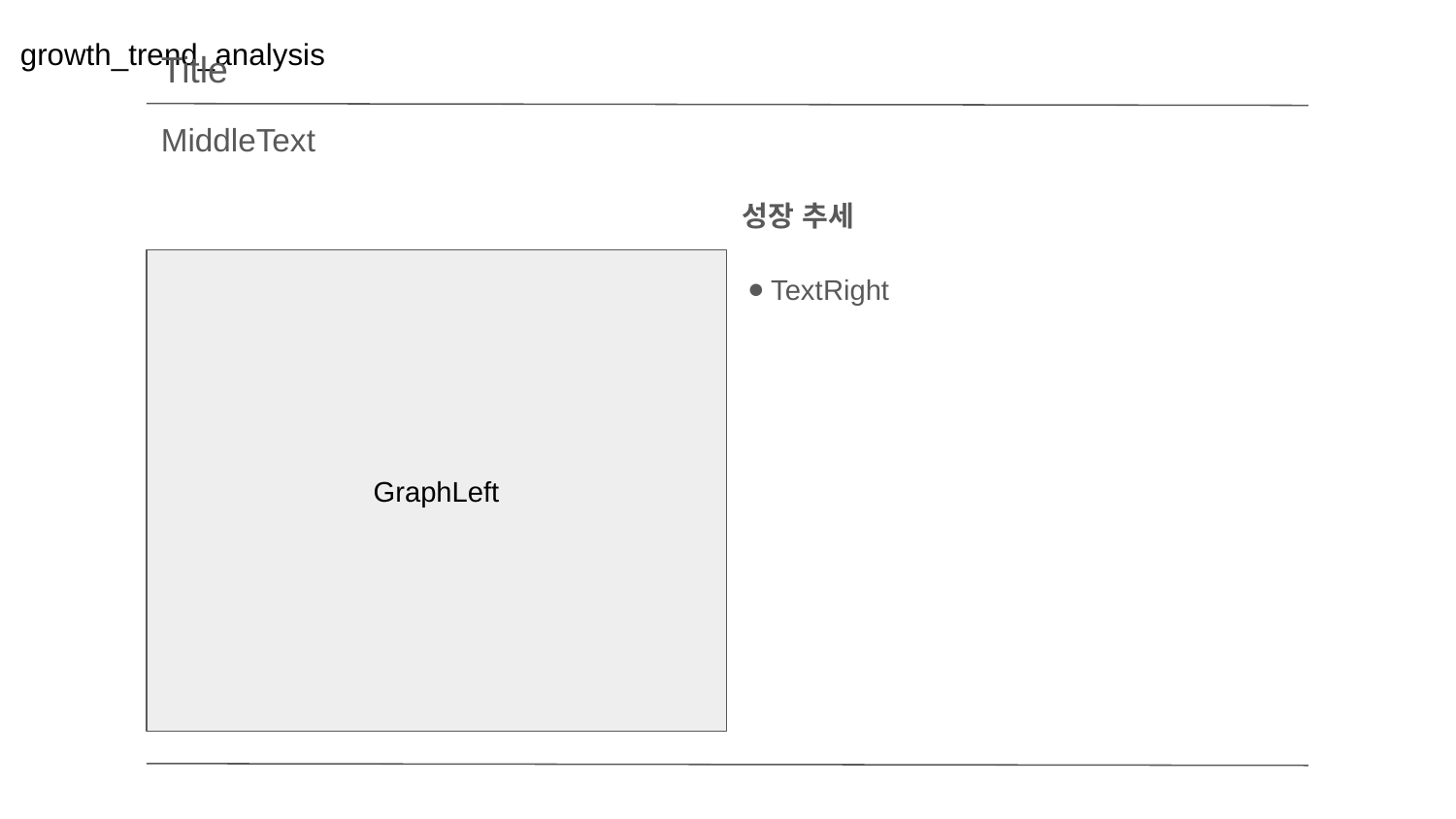

growth_trend_analysis
Title
MiddleText
성장 추세
GraphLeft
TextRight